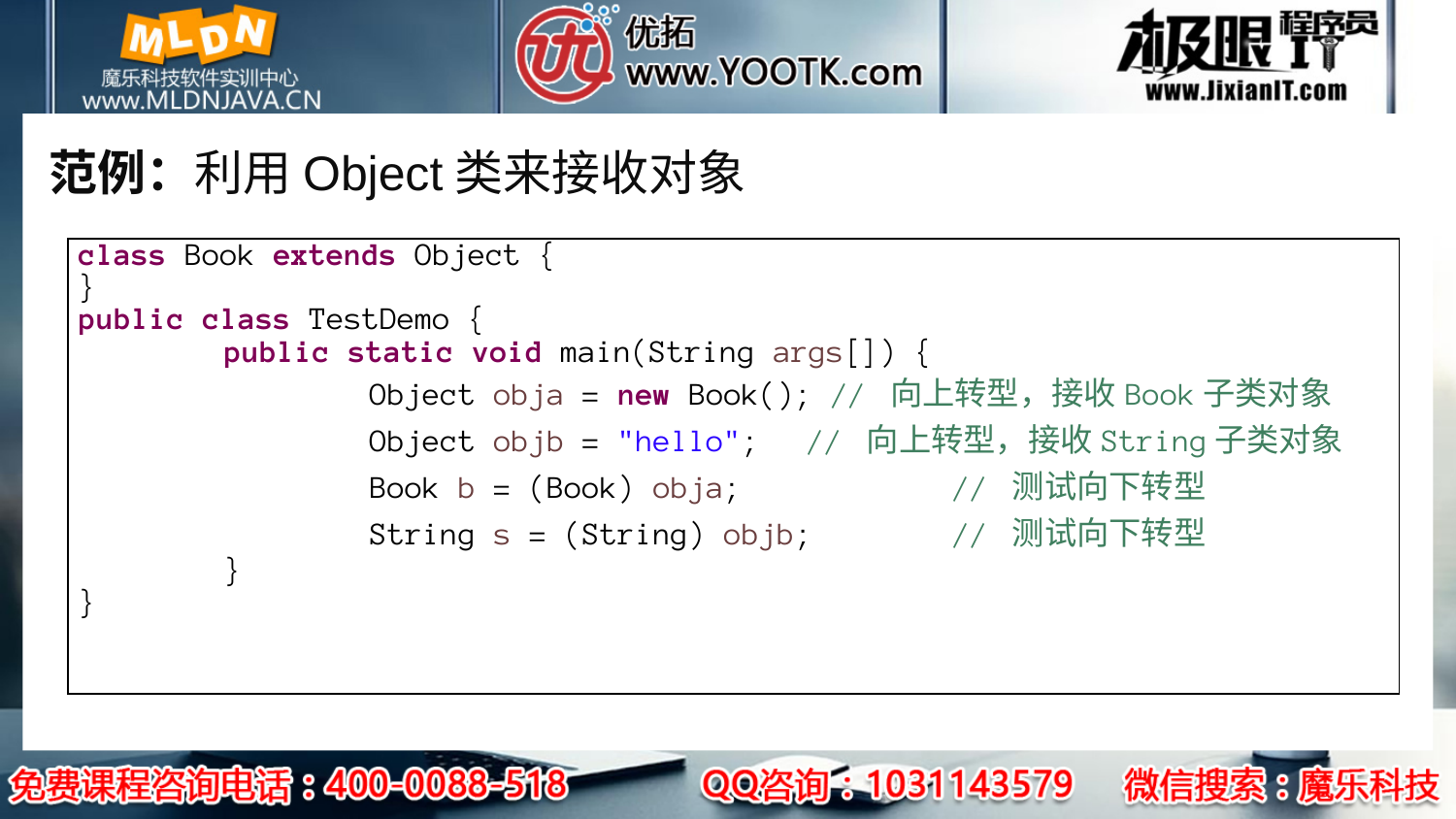

# 范例：利用Object类来接收对象
| class Book extends Object { } public class TestDemo { public static void main(String args[]) { Object obja = new Book(); // 向上转型，接收Book子类对象 Object objb = "hello"; // 向上转型，接收String子类对象 Book b = (Book) obja; // 测试向下转型 String s = (String) objb; // 测试向下转型 } } |
| --- |